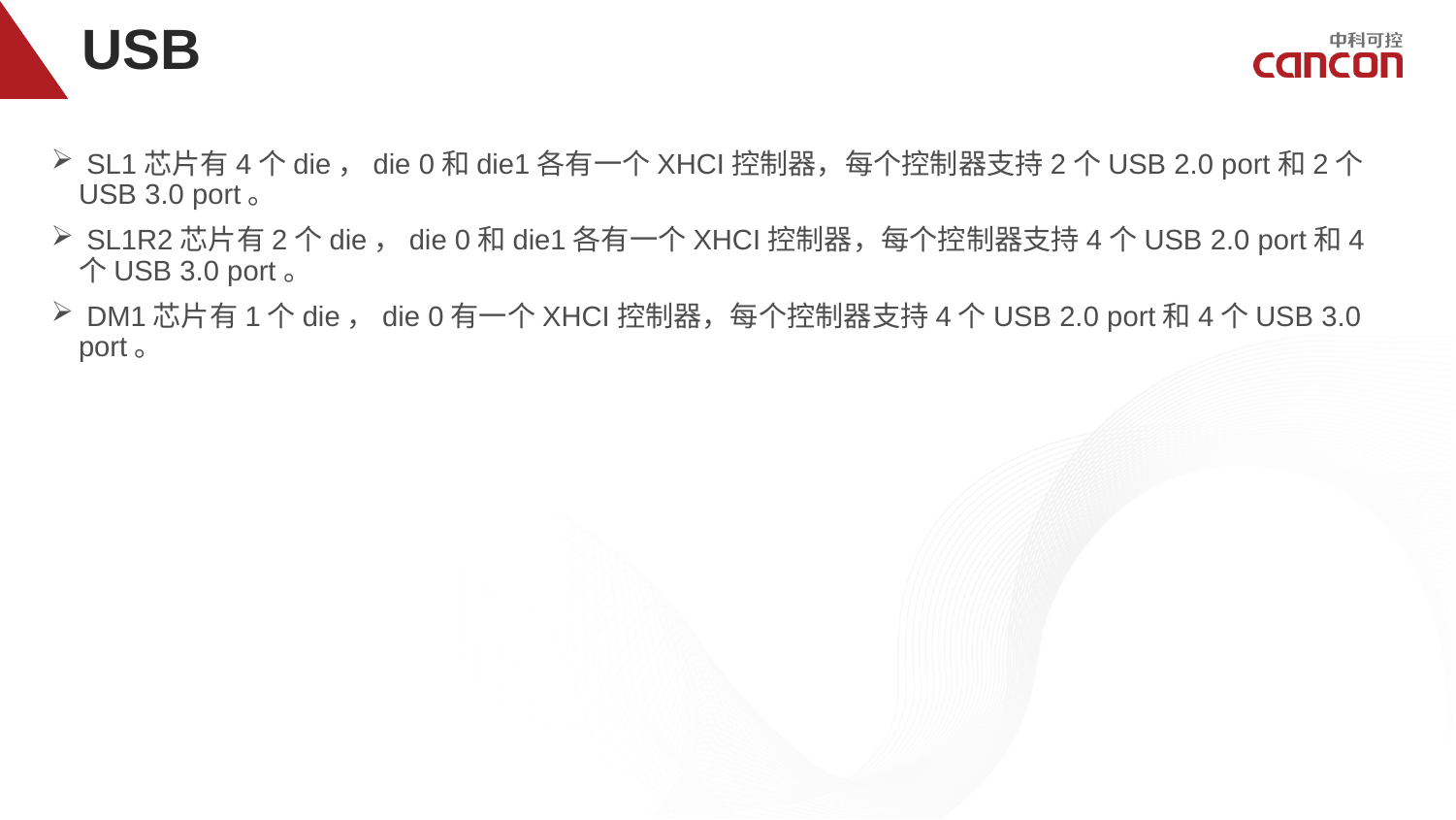

# USB
 SL1芯片有4个die，die 0和die1各有一个XHCI控制器，每个控制器支持2个USB 2.0 port和2个USB 3.0 port。
 SL1R2芯片有2个die，die 0和die1各有一个XHCI控制器，每个控制器支持4个USB 2.0 port和4个USB 3.0 port。
 DM1芯片有1个die，die 0有一个XHCI控制器，每个控制器支持4个USB 2.0 port和4个USB 3.0 port。